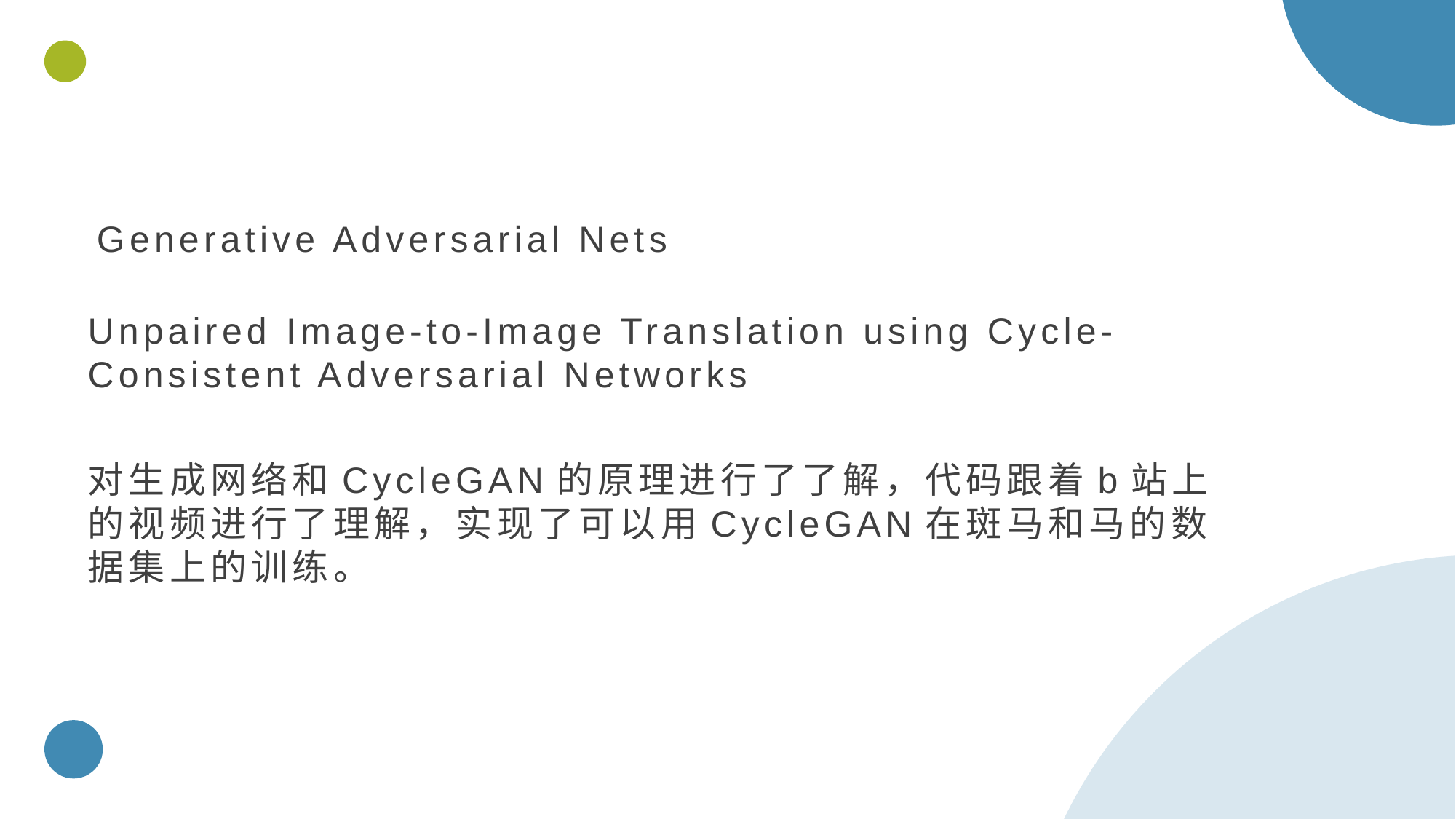

https://www.ypppt.com/
Generative Adversarial Nets
Unpaired Image-to-Image Translation using Cycle-Consistent Adversarial Networks
对生成网络和CycleGAN的原理进行了了解，代码跟着b站上的视频进行了理解，实现了可以用CycleGAN在斑马和马的数据集上的训练。